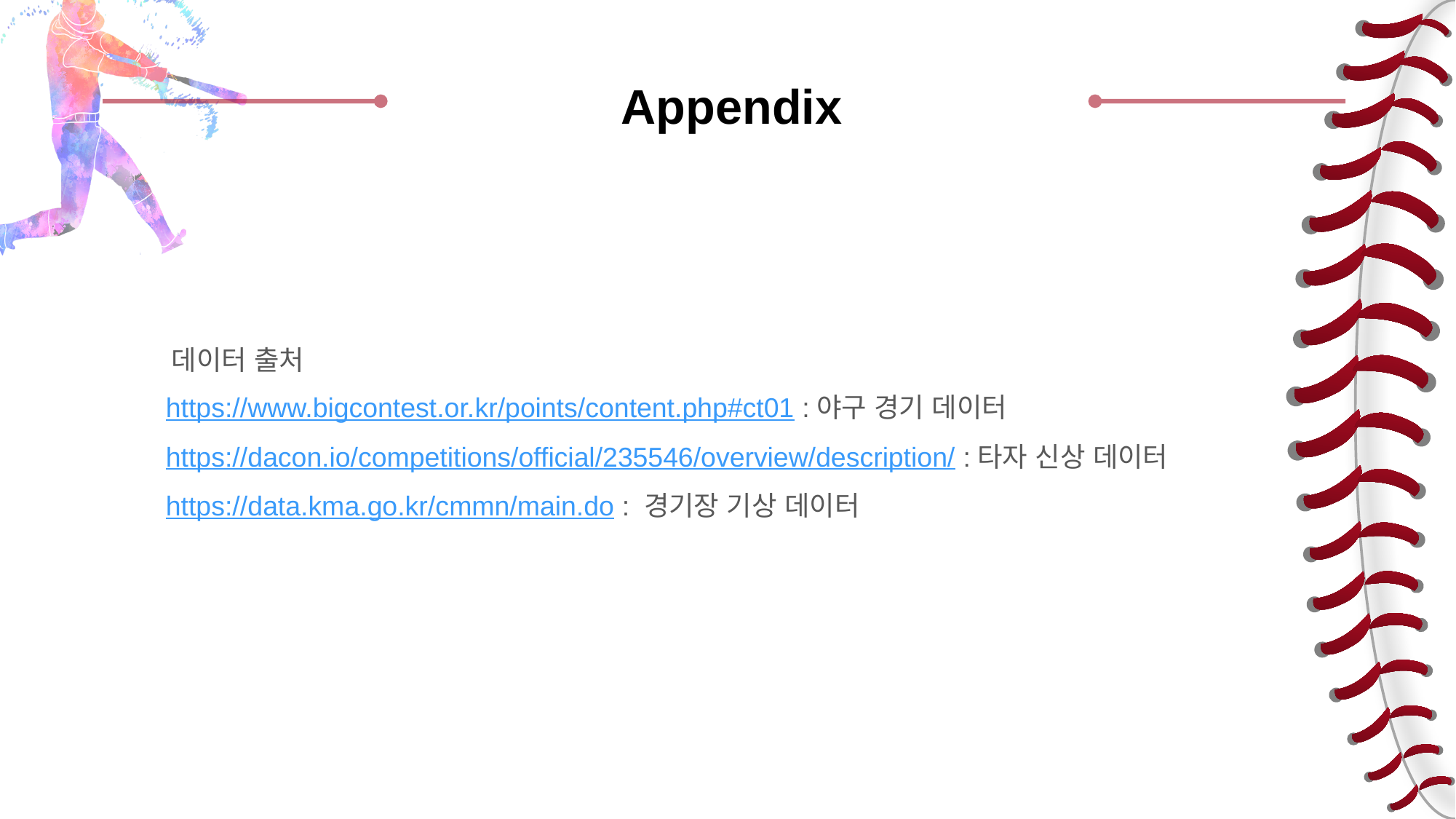

Appendix
데이터 출처

https://www.bigcontest.or.kr/points/content.php#ct01 :야구 경기 데이터
https://dacon.io/competitions/official/235546/overview/description/ :타자 신상 데이터
https://data.kma.go.kr/cmmn/main.do : 경기장 기상 데이터